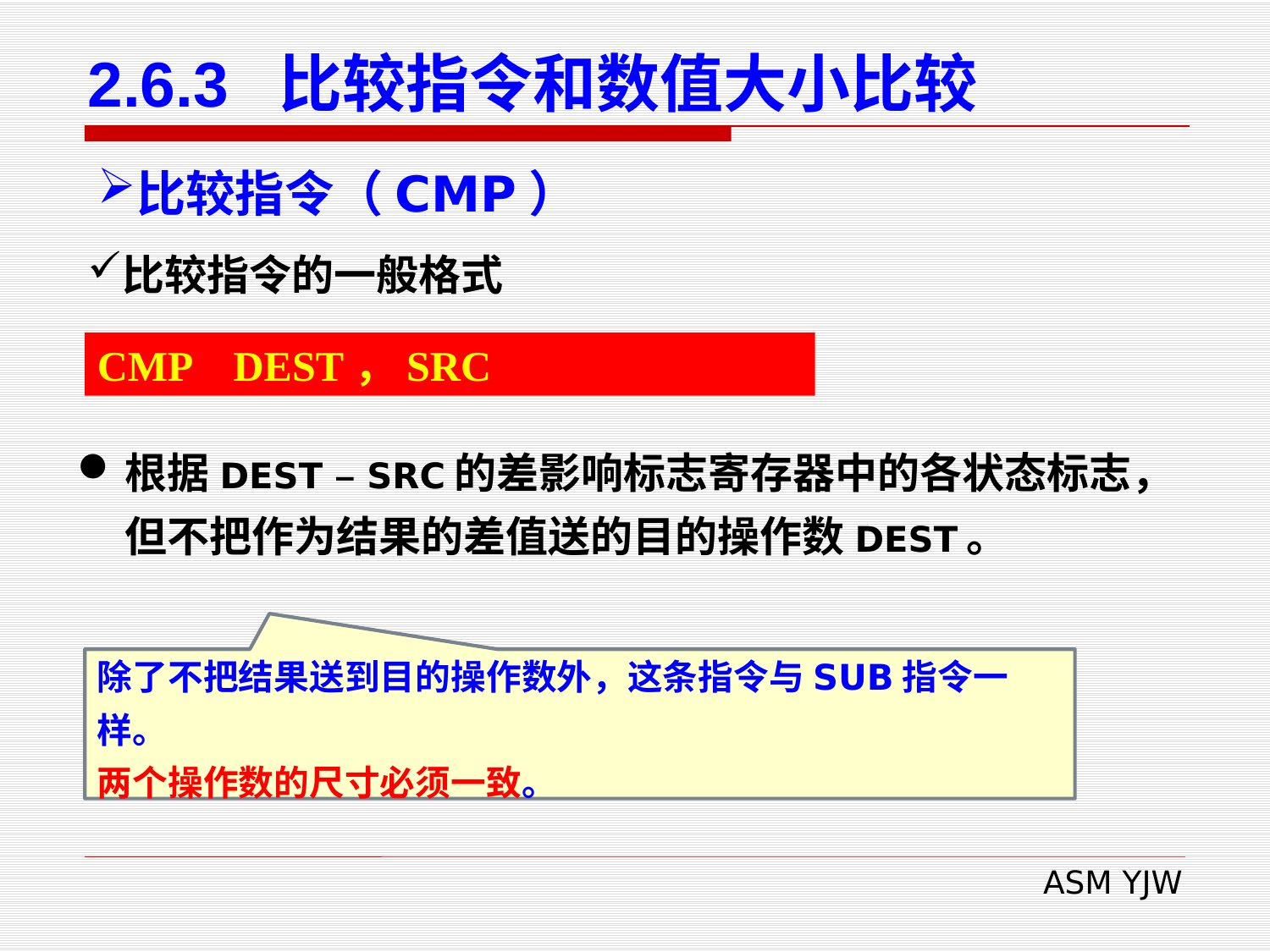

# 2.6.3  比较指令和数值大小比较
比较指令（CMP）
比较指令的一般格式

CMP    DEST，SRC
根据DEST – SRC的差影响标志寄存器中的各状态标志，但不把作为结果的差值送的目的操作数DEST。
除了不把结果送到目的操作数外，这条指令与SUB指令一样。
两个操作数的尺寸必须一致。